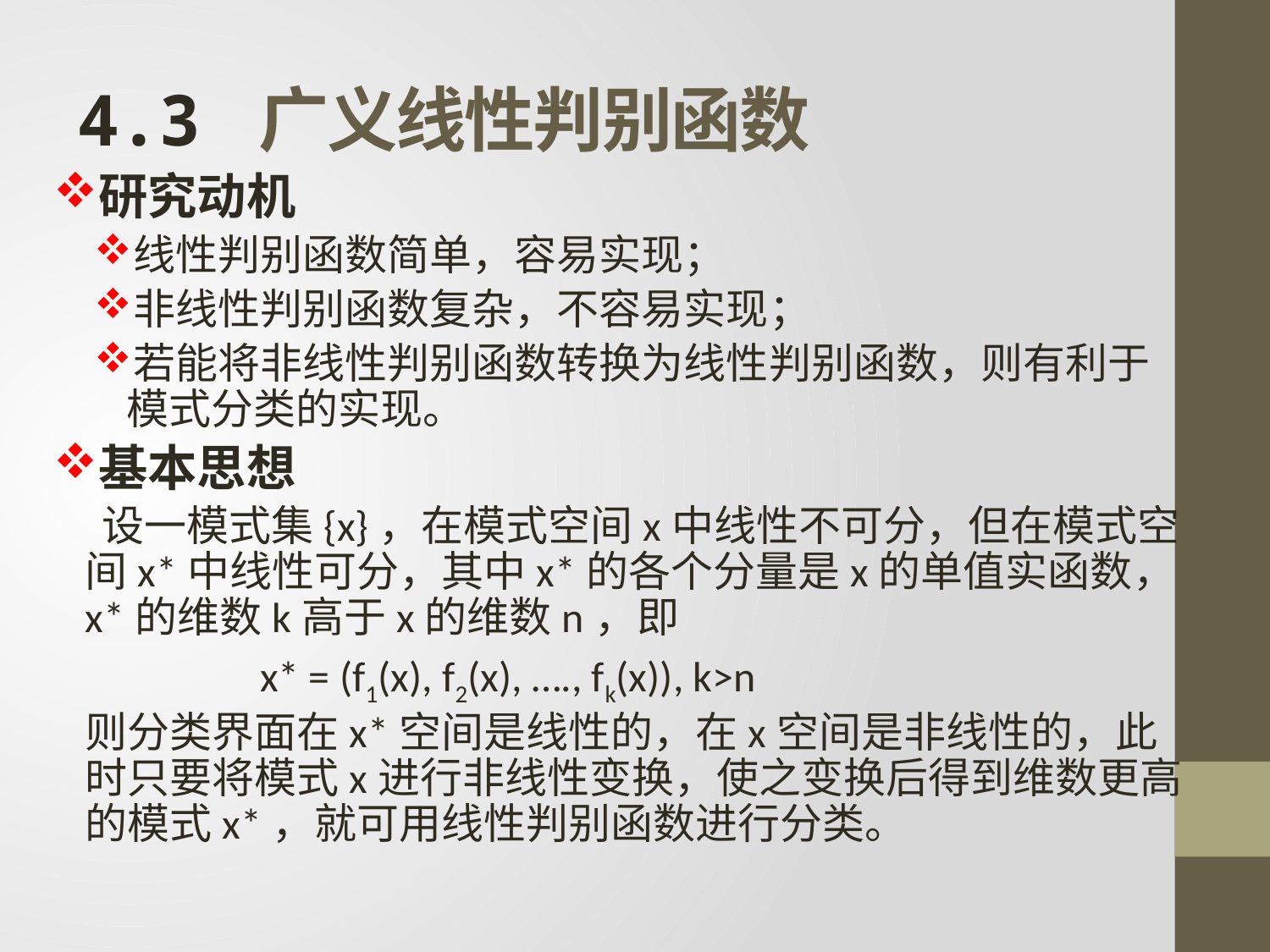

# 4.3 广义线性判别函数
研究动机
线性判别函数简单，容易实现；
非线性判别函数复杂，不容易实现；
若能将非线性判别函数转换为线性判别函数，则有利于模式分类的实现。
基本思想
    设一模式集{x}，在模式空间x中线性不可分，但在模式空间x*中线性可分，其中x*的各个分量是x的单值实函数，x*的维数k高于x的维数n，即
		     x* = (f1(x), f2(x), …., fk(x)), k>n
	则分类界面在x*空间是线性的，在x空间是非线性的，此时只要将模式x进行非线性变换，使之变换后得到维数更高的模式x*，就可用线性判别函数进行分类。